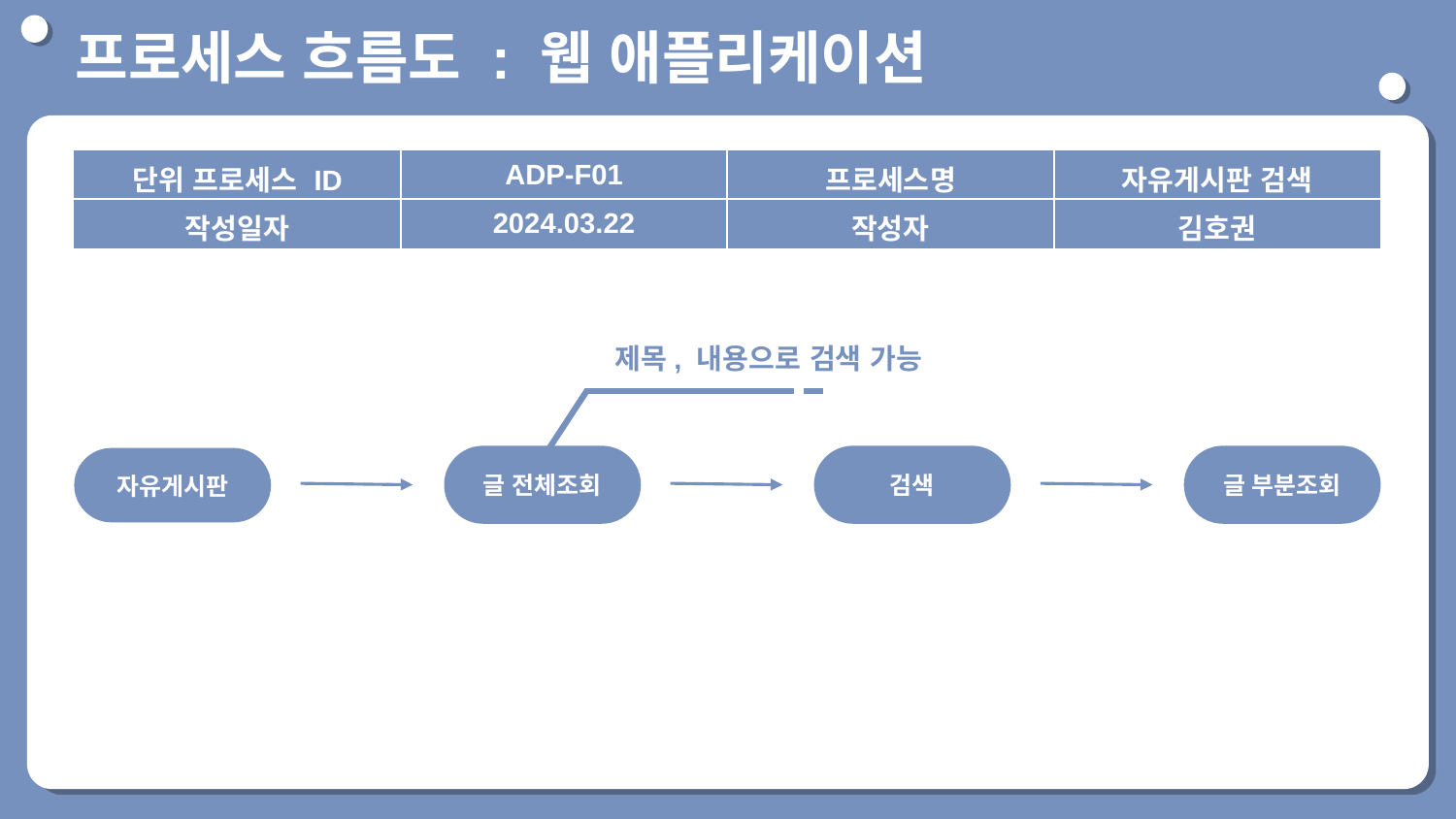

프로세스 흐름도 : 웹 애플리케이션

단위 프로세스 ID
| 단위 프로세스 ID | ADP-F01 | 프로세스명 | 자유게시판 검색 |
| --- | --- | --- | --- |
| 작성일자 | 2024.03.22 | 작성자 | 김호권 |
제목, 내용으로 검색 가능
검색
글 전체조회
글 부분조회
자유게시판